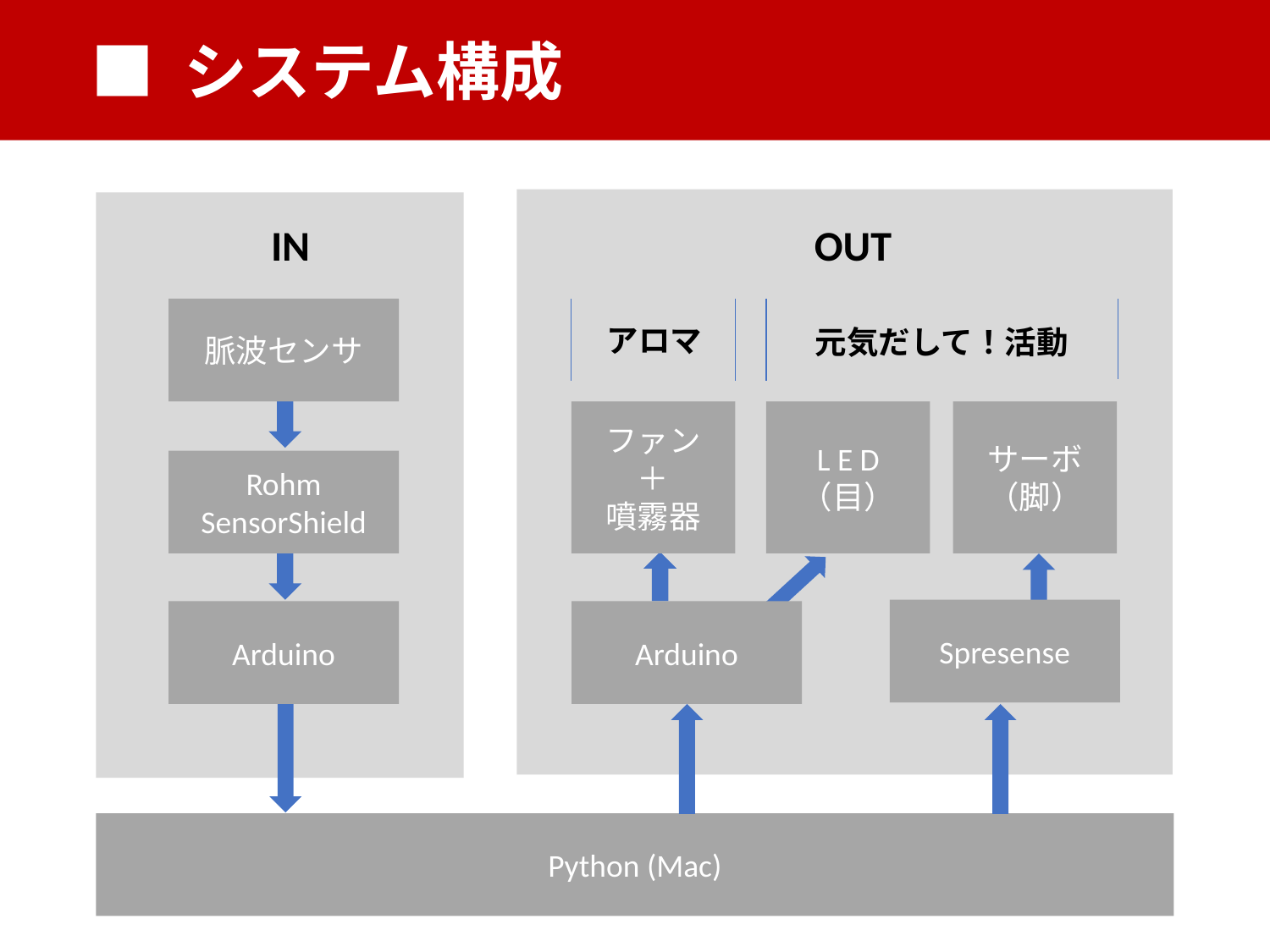

# ■ システム構成

IN
OUT
脈波センサ
アロマ
元気だして！活動

ファン
＋
噴霧器
L E D
（目）
サーボ
（脚）
Rohm
SensorShield

Spresense
Arduino
Arduino

Python (Mac)